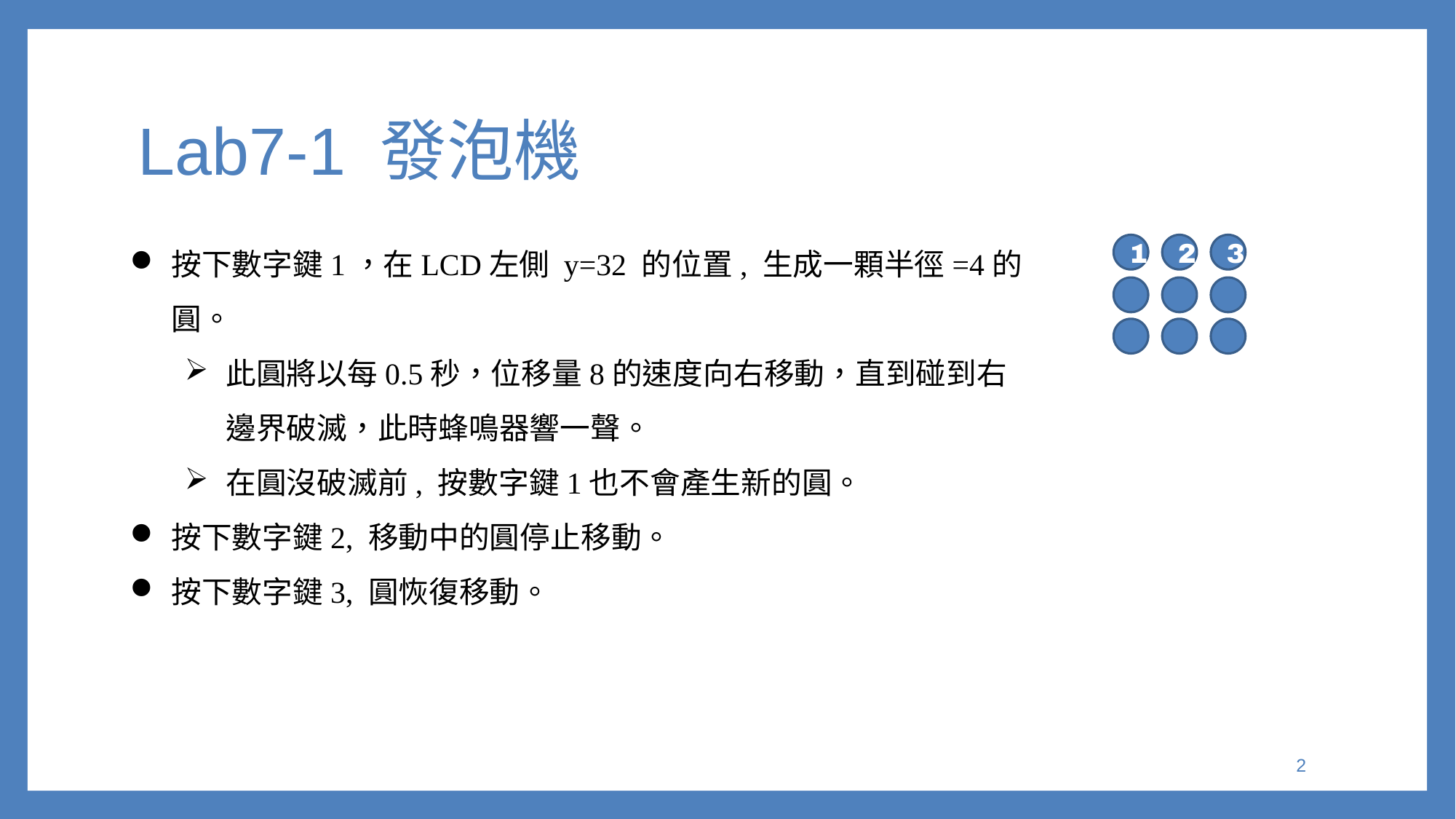

# Lab7-1 發泡機
按下數字鍵1，在LCD左側 y=32 的位置, 生成一顆半徑=4的圓。
此圓將以每0.5秒，位移量8的速度向右移動，直到碰到右邊界破滅，此時蜂鳴器響一聲。
在圓沒破滅前, 按數字鍵1也不會產生新的圓。
按下數字鍵2, 移動中的圓停止移動。
按下數字鍵3, 圓恢復移動。

1
2
3

2